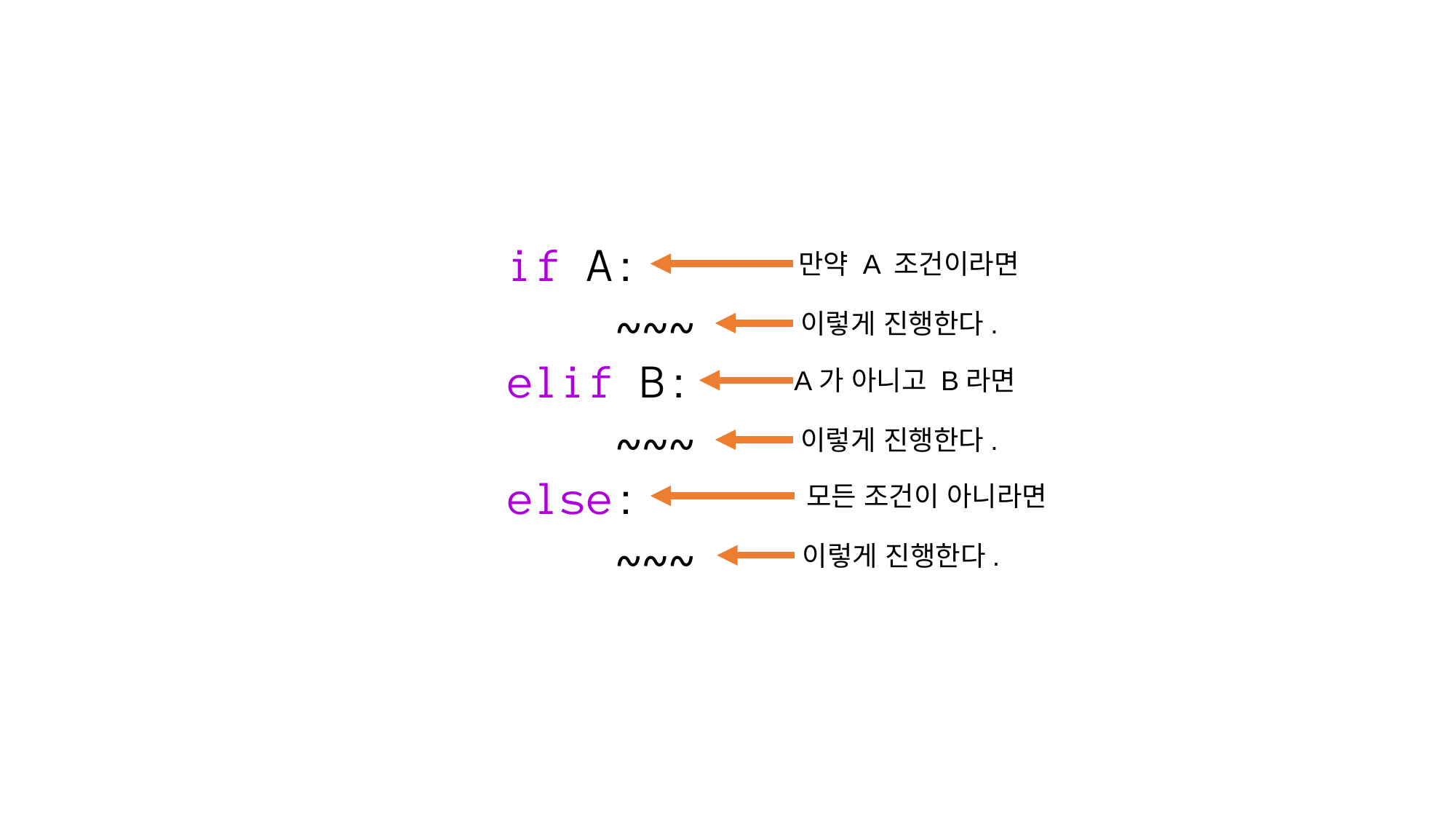

if A:
	~~~
elif B:
	~~~
else:
	~~~
만약 A 조건이라면
이렇게 진행한다.
A가 아니고 B라면
이렇게 진행한다.
모든 조건이 아니라면
이렇게 진행한다.